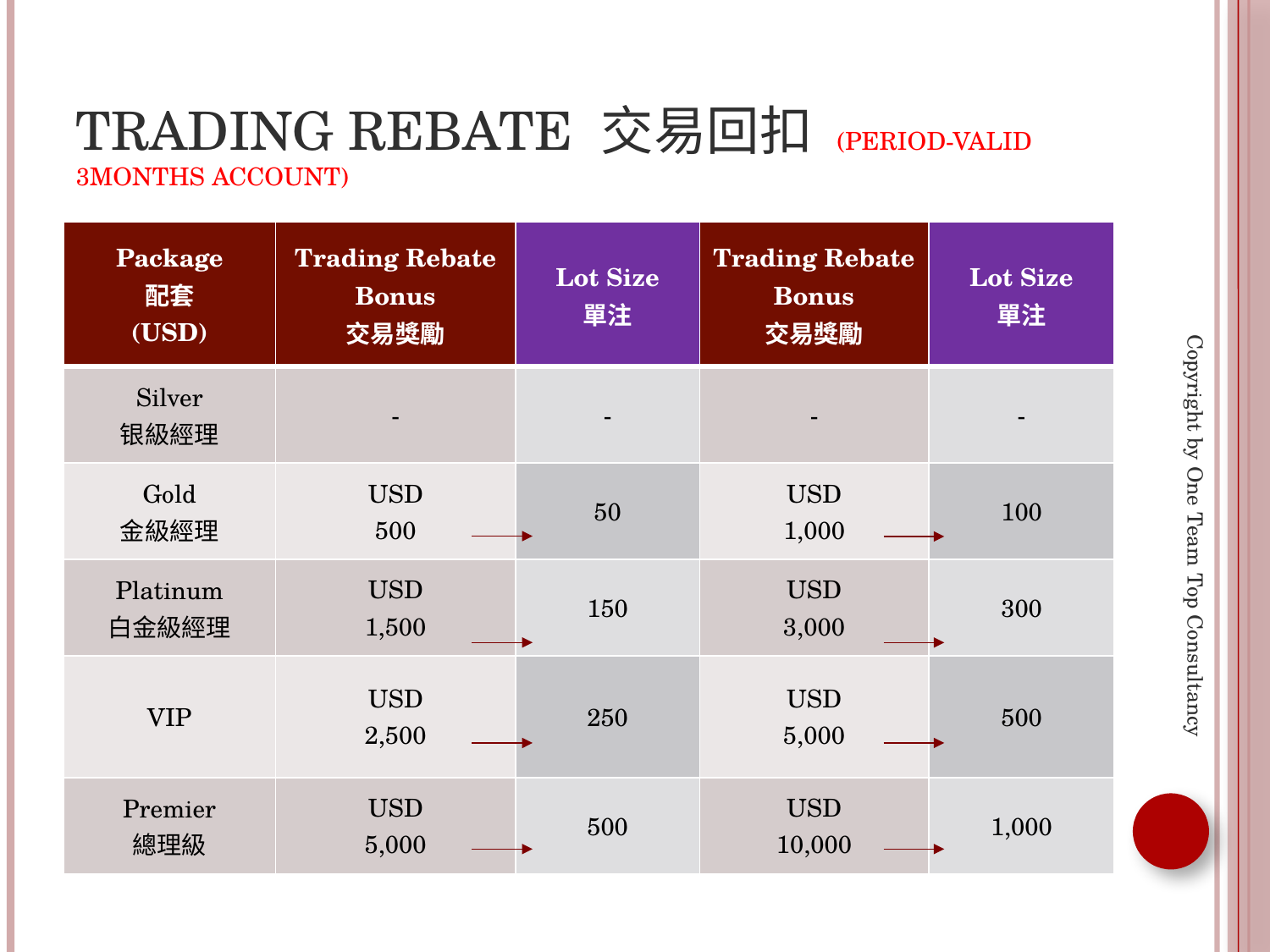

# Trading Rebate 交易回扣 (period-valid 3months account)
| Package 配套 (USD) | Trading Rebate Bonus 交易獎勵 | Lot Size 單注 | Trading Rebate Bonus 交易獎勵 | Lot Size 單注 |
| --- | --- | --- | --- | --- |
| Silver 银級經理 | - | - | - | - |
| Gold 金級經理 | USD 500 | 50 | USD 1,000 | 100 |
| Platinum 白金級經理 | USD 1,500 | 150 | USD 3,000 | 300 |
| VIP | USD 2,500 | 250 | USD 5,000 | 500 |
| Premier 總理級 | USD 5,000 | 500 | USD 10,000 | 1,000 |
Copyright by One Team Top Consultancy